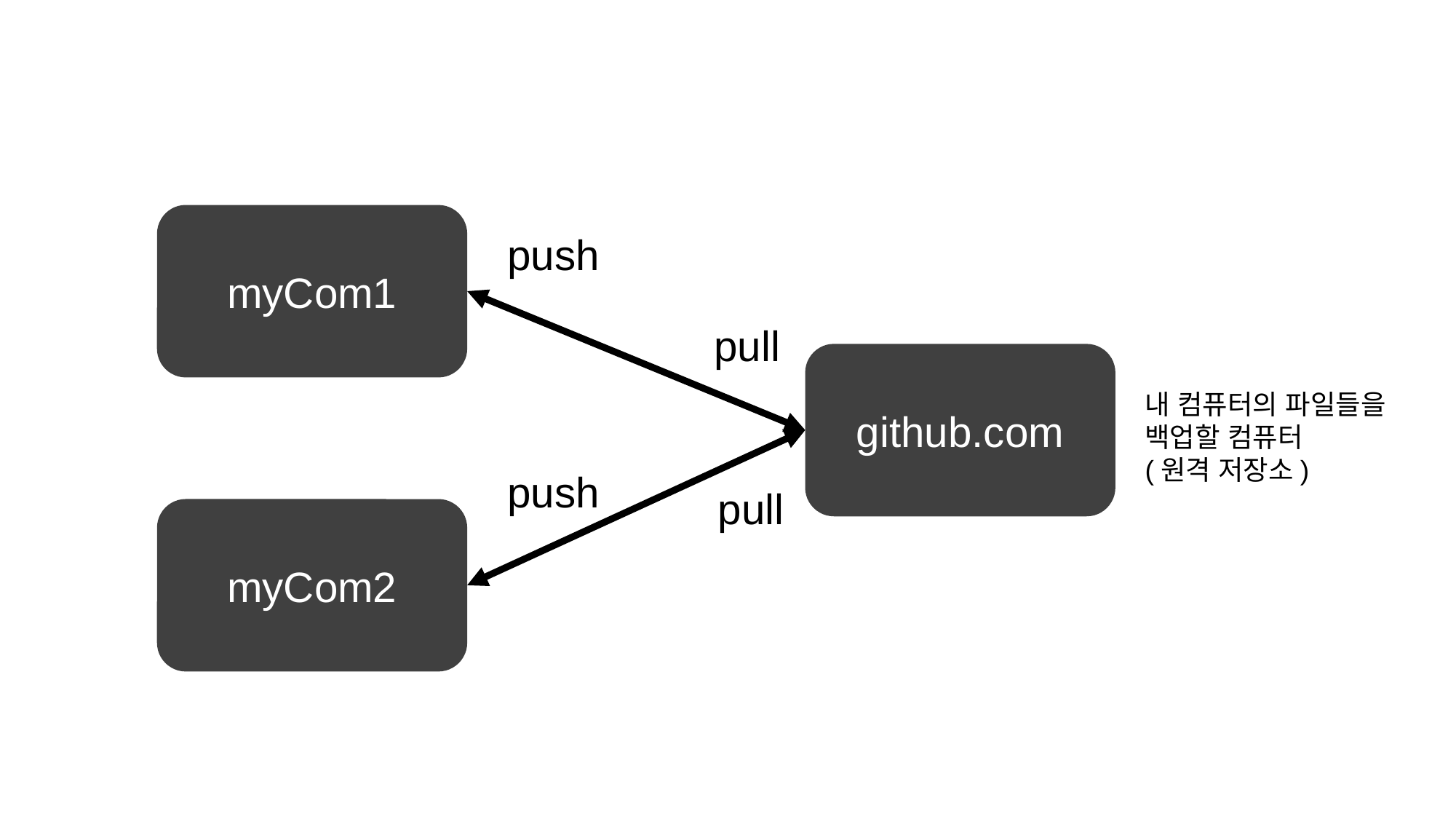

myCom1
push
pull
github.com
내 컴퓨터의 파일들을
백업할 컴퓨터
(원격 저장소)
push
pull
myCom2